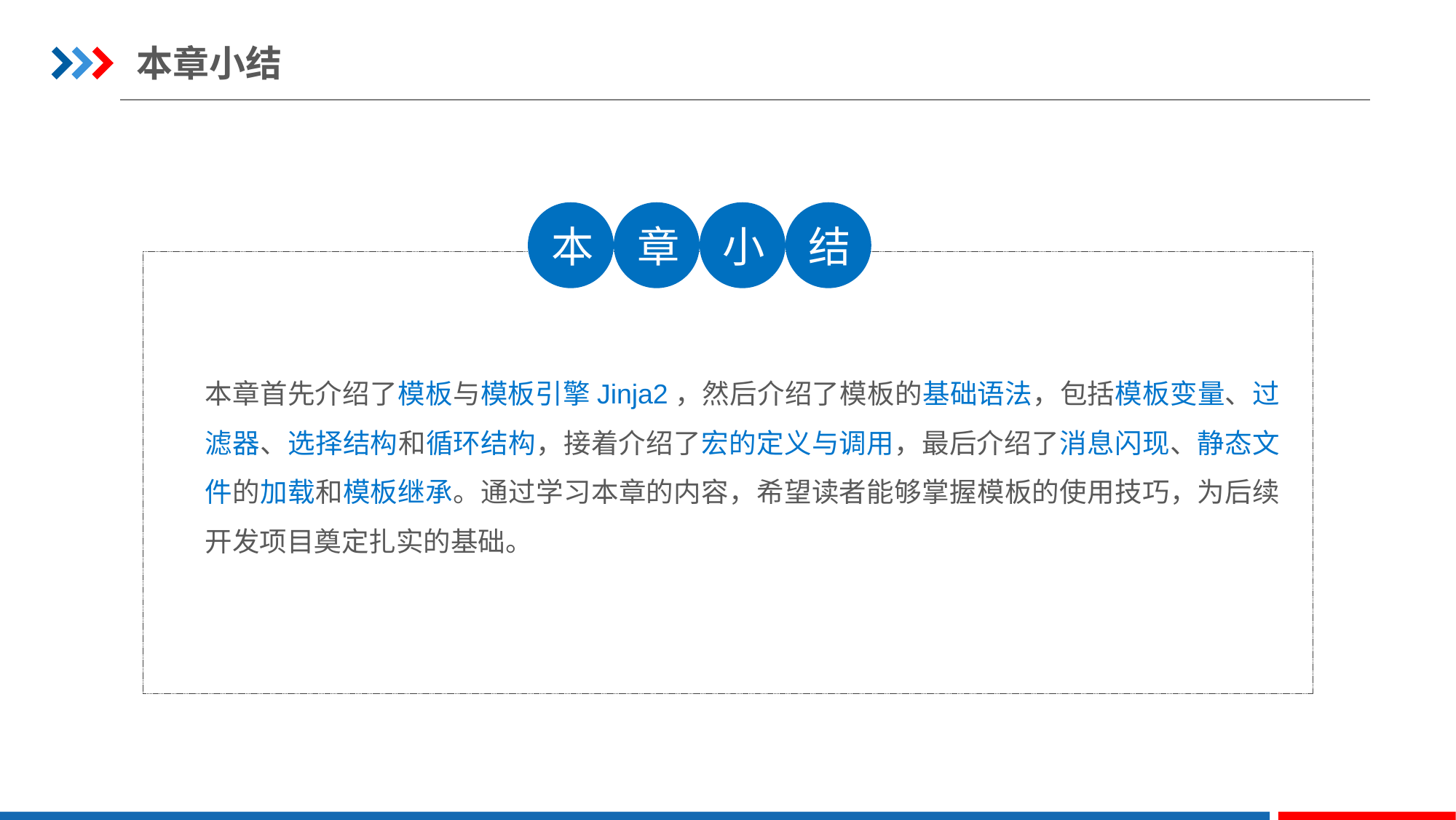

本章小结
本
章
小
结

本章首先介绍了模板与模板引擎Jinja2，然后介绍了模板的基础语法，包括模板变量、过滤器、选择结构和循环结构，接着介绍了宏的定义与调用，最后介绍了消息闪现、静态文件的加载和模板继承。通过学习本章的内容，希望读者能够掌握模板的使用技巧，为后续开发项目奠定扎实的基础。